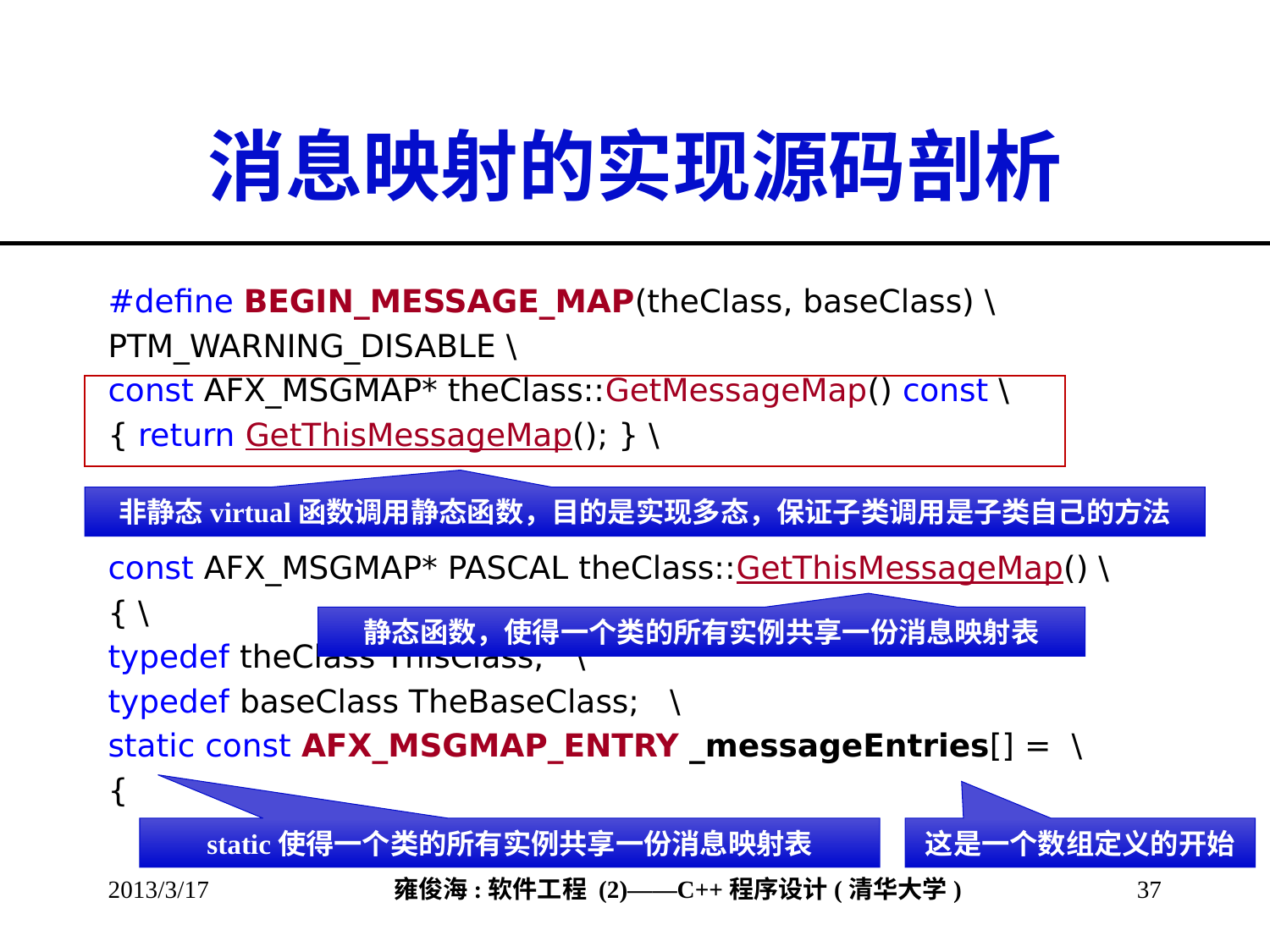

# 消息映射的实现源码剖析
#define BEGIN_MESSAGE_MAP(theClass, baseClass) \
PTM_WARNING_DISABLE \
const AFX_MSGMAP* theClass::GetMessageMap() const \
{ return GetThisMessageMap(); } \

const AFX_MSGMAP* PASCAL theClass::GetThisMessageMap() \
{ \
typedef theClass ThisClass;   \
typedef baseClass TheBaseClass;   \
static const AFX_MSGMAP_ENTRY _messageEntries[] =  \
{

非静态virtual函数调用静态函数，目的是实现多态，保证子类调用是子类自己的方法
静态函数，使得一个类的所有实例共享一份消息映射表
static使得一个类的所有实例共享一份消息映射表
这是一个数组定义的开始
2013/3/17
37